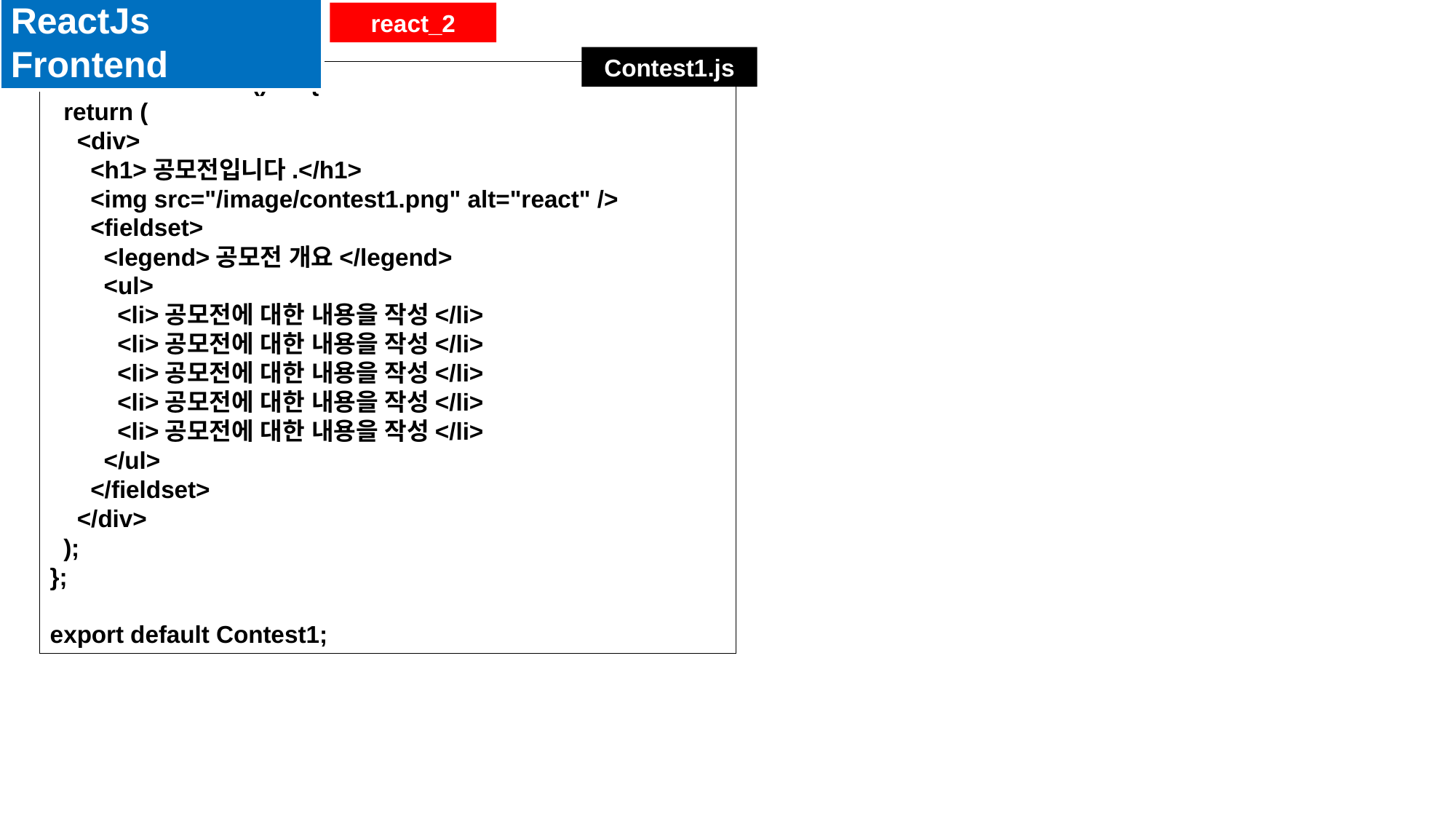

ReactJs Frontend
react_2
projects.js
Contest1.js
const Contest1 = () => {
  return (
    <div>
      <h1>공모전입니다.</h1>
      <img src="/image/contest1.png" alt="react" />
      <fieldset>
        <legend>공모전 개요</legend>
        <ul>
          <li>공모전에 대한 내용을 작성</li>
          <li>공모전에 대한 내용을 작성</li>
          <li>공모전에 대한 내용을 작성</li>
          <li>공모전에 대한 내용을 작성</li>
          <li>공모전에 대한 내용을 작성</li>
        </ul>
      </fieldset>
    </div>
  );
};
export default Contest1;